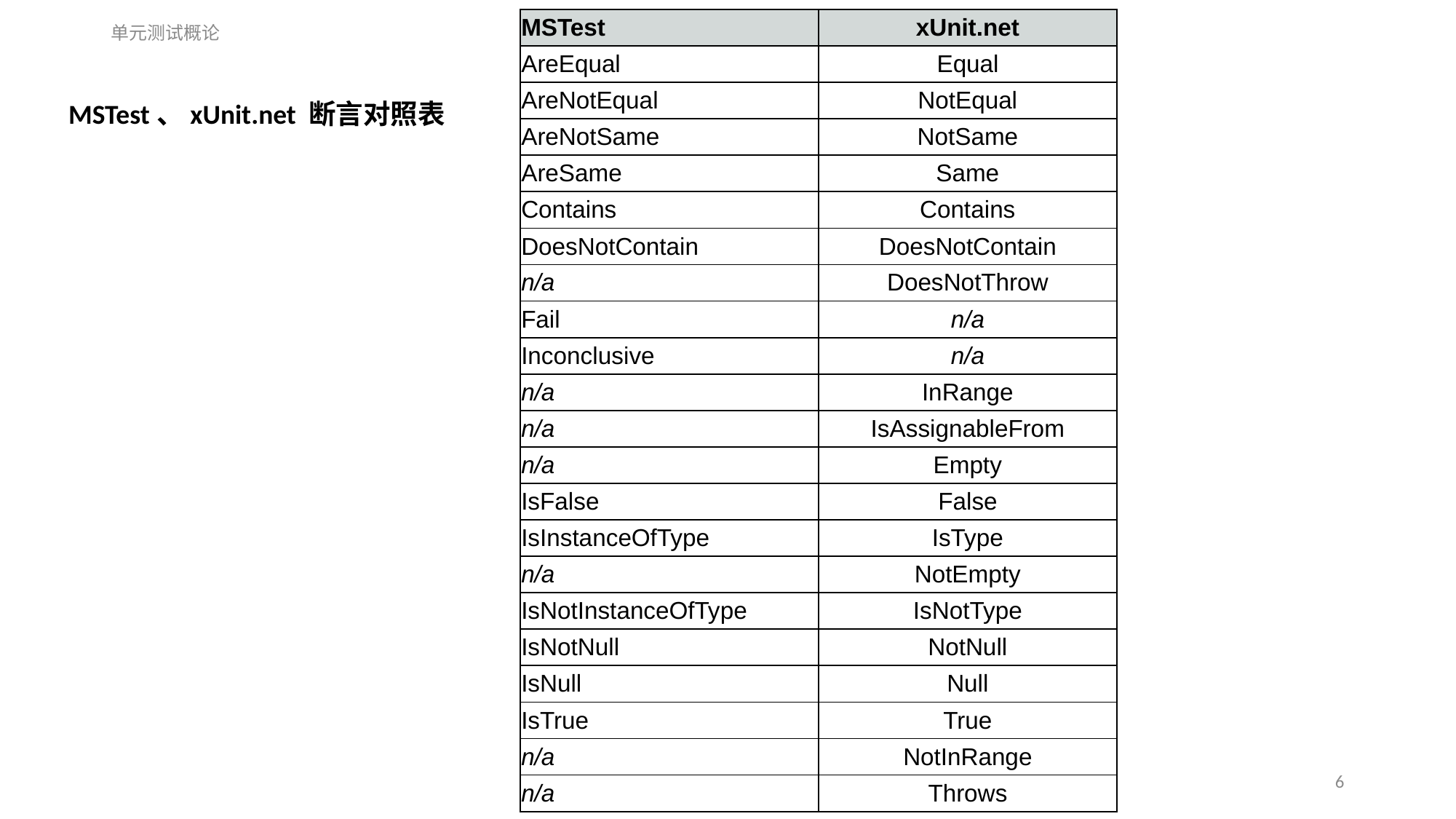

| MSTest | xUnit.net |
| --- | --- |
| AreEqual | Equal |
| AreNotEqual | NotEqual |
| AreNotSame | NotSame |
| AreSame | Same |
| Contains | Contains |
| DoesNotContain | DoesNotContain |
| n/a | DoesNotThrow |
| Fail | n/a |
| Inconclusive | n/a |
| n/a | InRange |
| n/a | IsAssignableFrom |
| n/a | Empty |
| IsFalse | False |
| IsInstanceOfType | IsType |
| n/a | NotEmpty |
| IsNotInstanceOfType | IsNotType |
| IsNotNull | NotNull |
| IsNull | Null |
| IsTrue | True |
| n/a | NotInRange |
| n/a | Throws |
单元测试概论
MSTest、xUnit.net 断言对照表
6